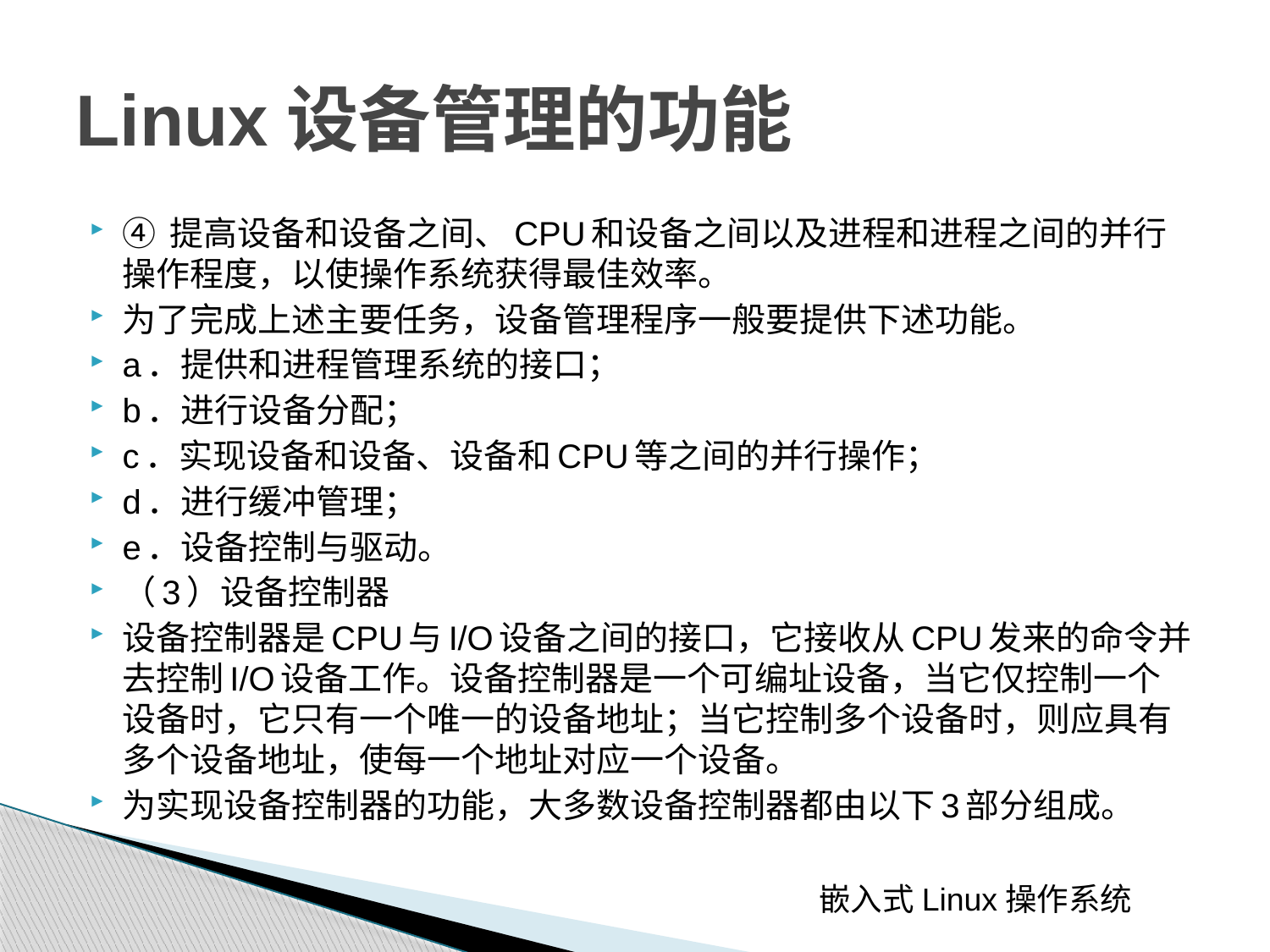

# Linux设备管理的功能
④ 提高设备和设备之间、CPU和设备之间以及进程和进程之间的并行操作程度，以使操作系统获得最佳效率。
为了完成上述主要任务，设备管理程序一般要提供下述功能。
a．提供和进程管理系统的接口；
b．进行设备分配；
c．实现设备和设备、设备和CPU等之间的并行操作；
d．进行缓冲管理；
e．设备控制与驱动。
（3）设备控制器
设备控制器是CPU与I/O设备之间的接口，它接收从CPU发来的命令并去控制I/O设备工作。设备控制器是一个可编址设备，当它仅控制一个设备时，它只有一个唯一的设备地址；当它控制多个设备时，则应具有多个设备地址，使每一个地址对应一个设备。
为实现设备控制器的功能，大多数设备控制器都由以下3部分组成。

         嵌入式Linux操作系统